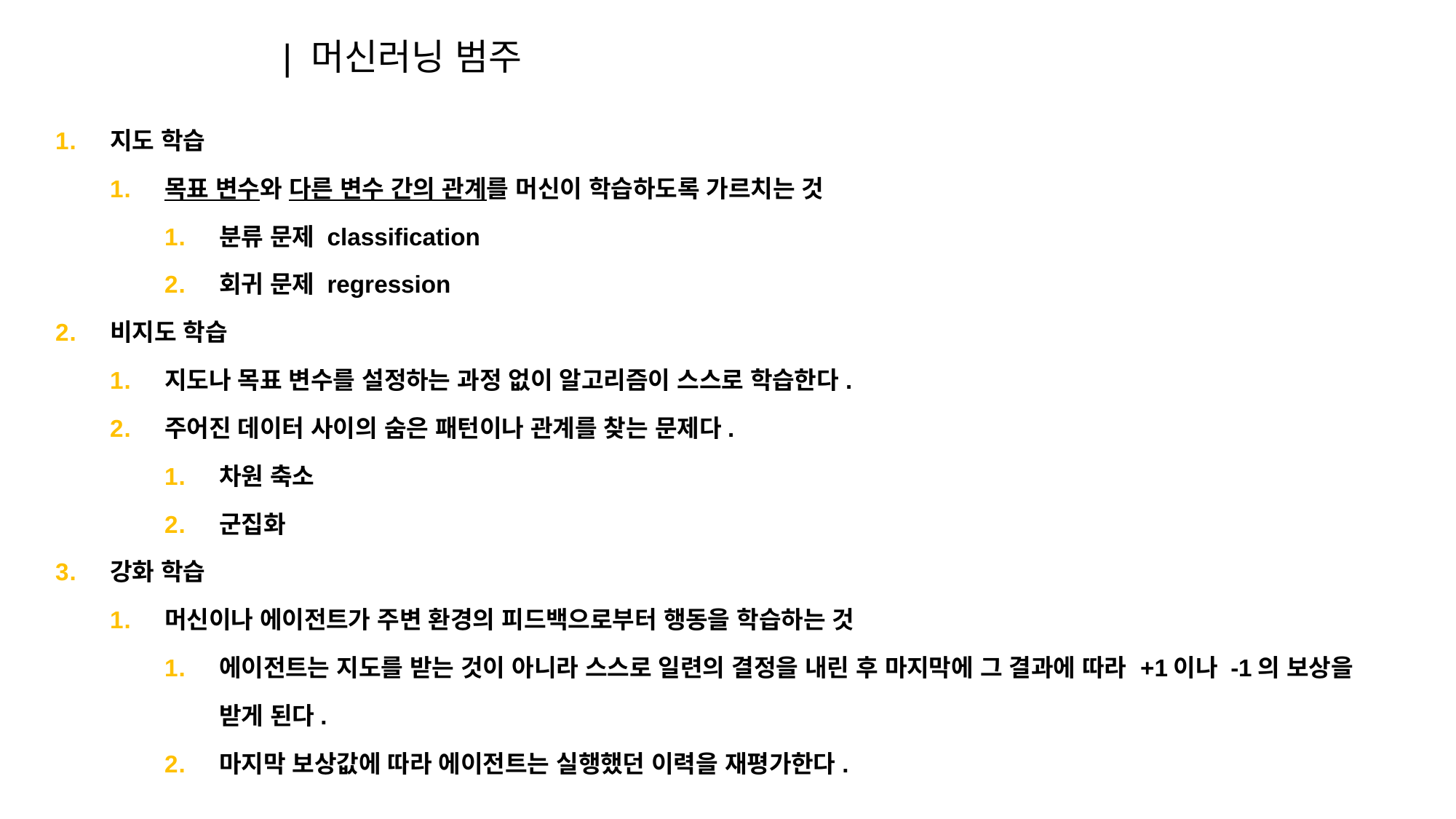

| 머신러닝 범주
지도 학습
목표 변수와 다른 변수 간의 관계를 머신이 학습하도록 가르치는 것
분류 문제 classification
회귀 문제 regression
비지도 학습
지도나 목표 변수를 설정하는 과정 없이 알고리즘이 스스로 학습한다.
주어진 데이터 사이의 숨은 패턴이나 관계를 찾는 문제다.
차원 축소
군집화
강화 학습
머신이나 에이전트가 주변 환경의 피드백으로부터 행동을 학습하는 것
에이전트는 지도를 받는 것이 아니라 스스로 일련의 결정을 내린 후 마지막에 그 결과에 따라 +1이나 -1의 보상을 받게 된다.
마지막 보상값에 따라 에이전트는 실행했던 이력을 재평가한다.